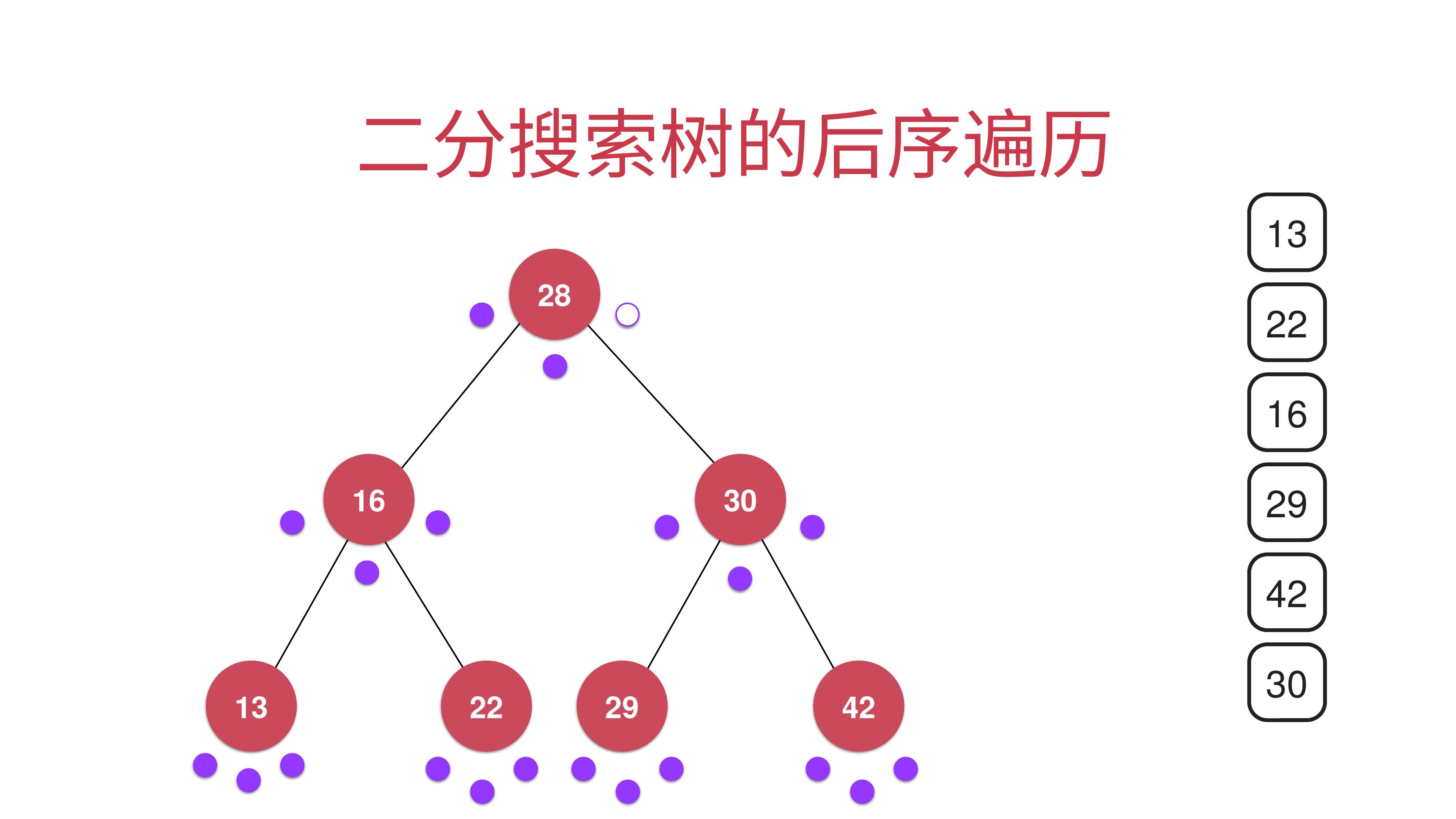

# 二分搜索树的后序遍历
13
28

16
30

13
22
29
42
22

16
29

42

30